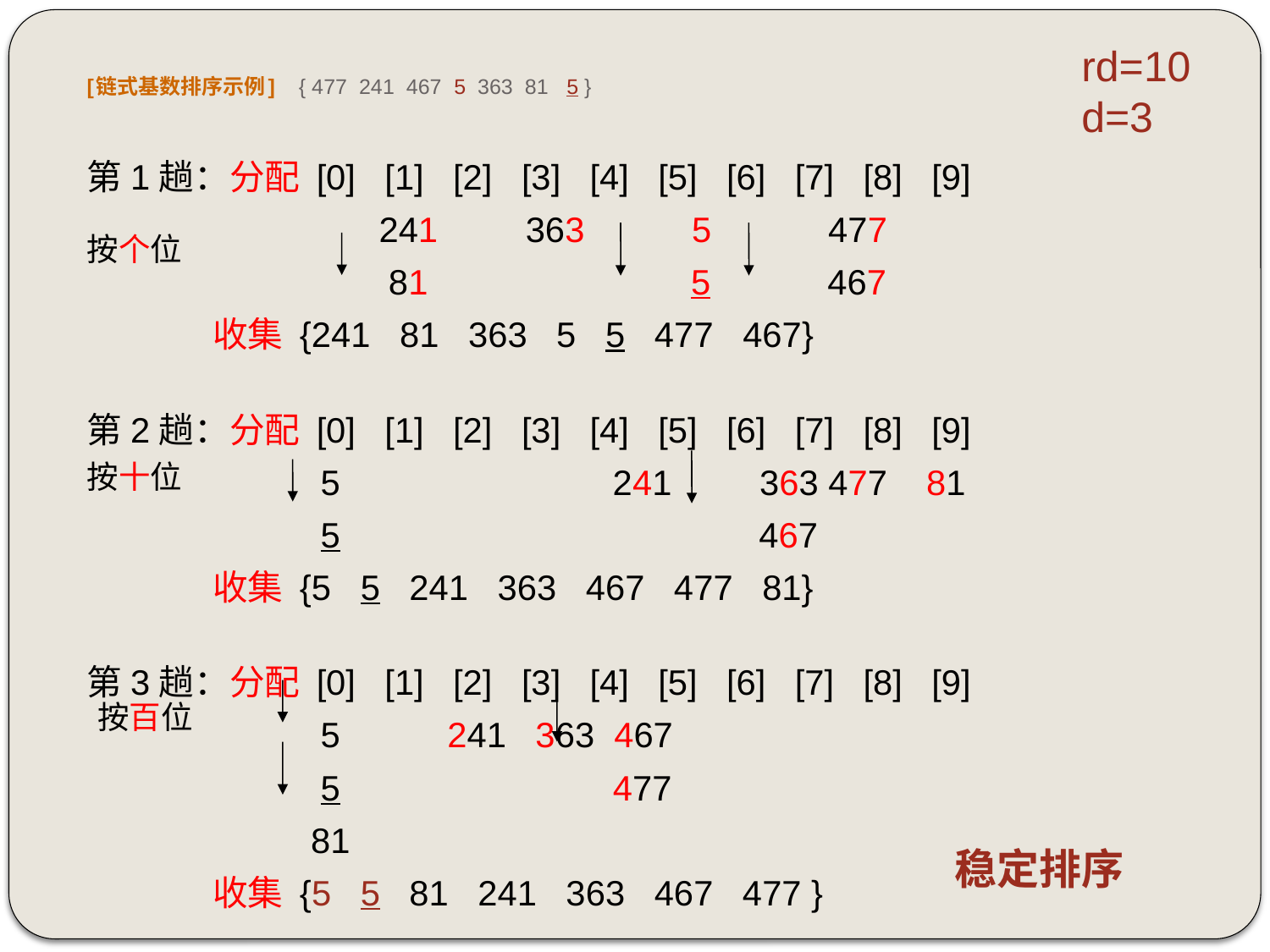

rd=10 d=3
# [链式基数排序示例]    { 477  241  467  5  363  81   5 }
第1趟：分配 [0]   [1]   [2]   [3]   [4]   [5]   [6]   [7]   [8]   [9]
                              241         363           5            477
                               81                           5            467
               收集 {241   81   363   5   5   477   467}
第2趟：分配 [0]   [1]   [2]   [3]   [4]   [5]   [6]   [7]   [8]   [9]
                        5                            241         363 477    81
                        5                                           467
               收集 {5   5   241   363   467   477   81}
第3趟：分配 [0]   [1]   [2]   [3]   [4]   [5]   [6]   [7]   [8]   [9]
                        5           241   363  467
                        5                            477
                       81
               收集 {5   5   81   241   363   467   477 }
按个位

按十位

按百位

稳定排序